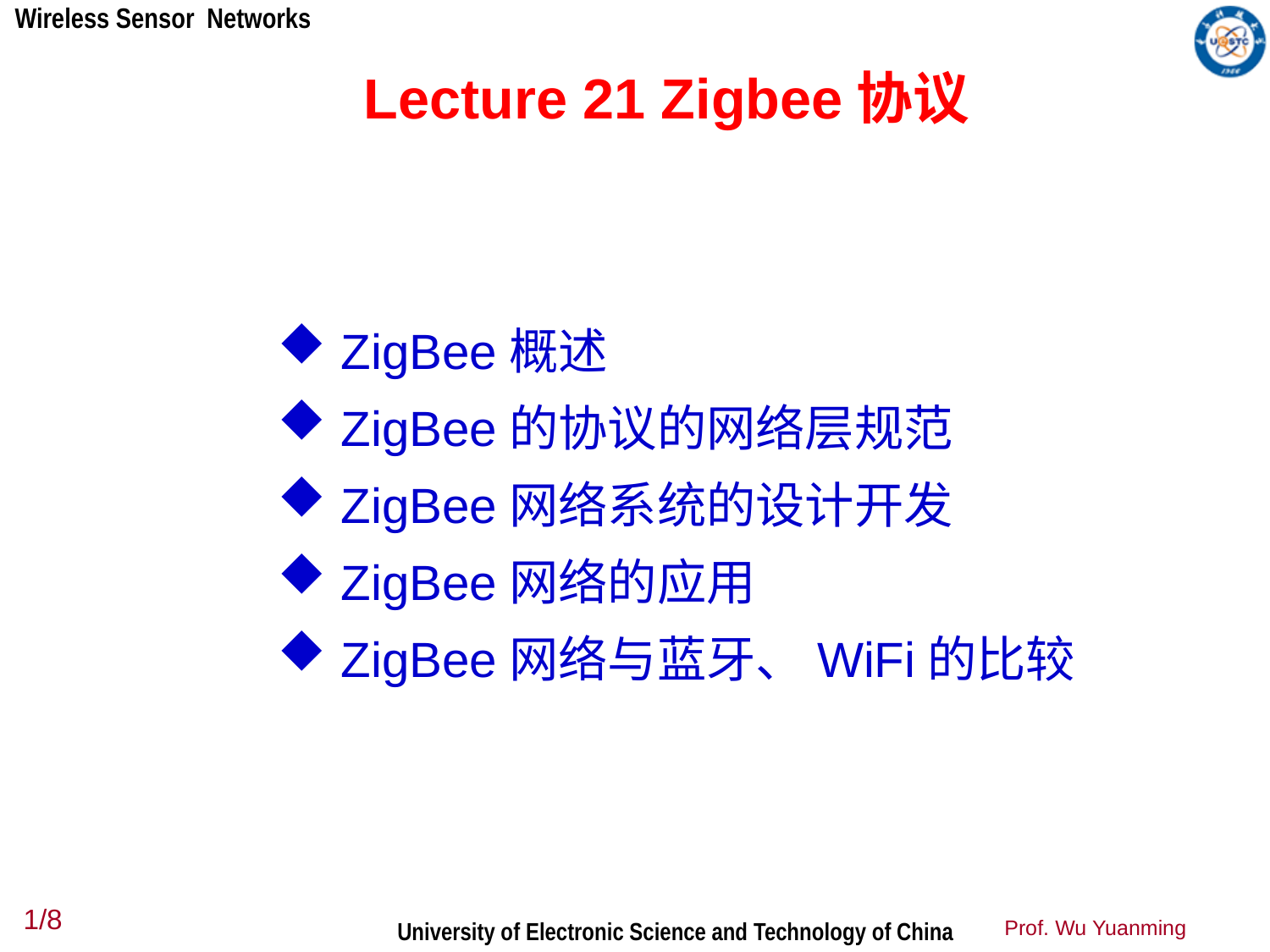

# Lecture 21 Zigbee协议
ZigBee概述
ZigBee的协议的网络层规范
ZigBee网络系统的设计开发
ZigBee网络的应用
ZigBee网络与蓝牙、WiFi的比较
1/8
Prof. Wu Yuanming